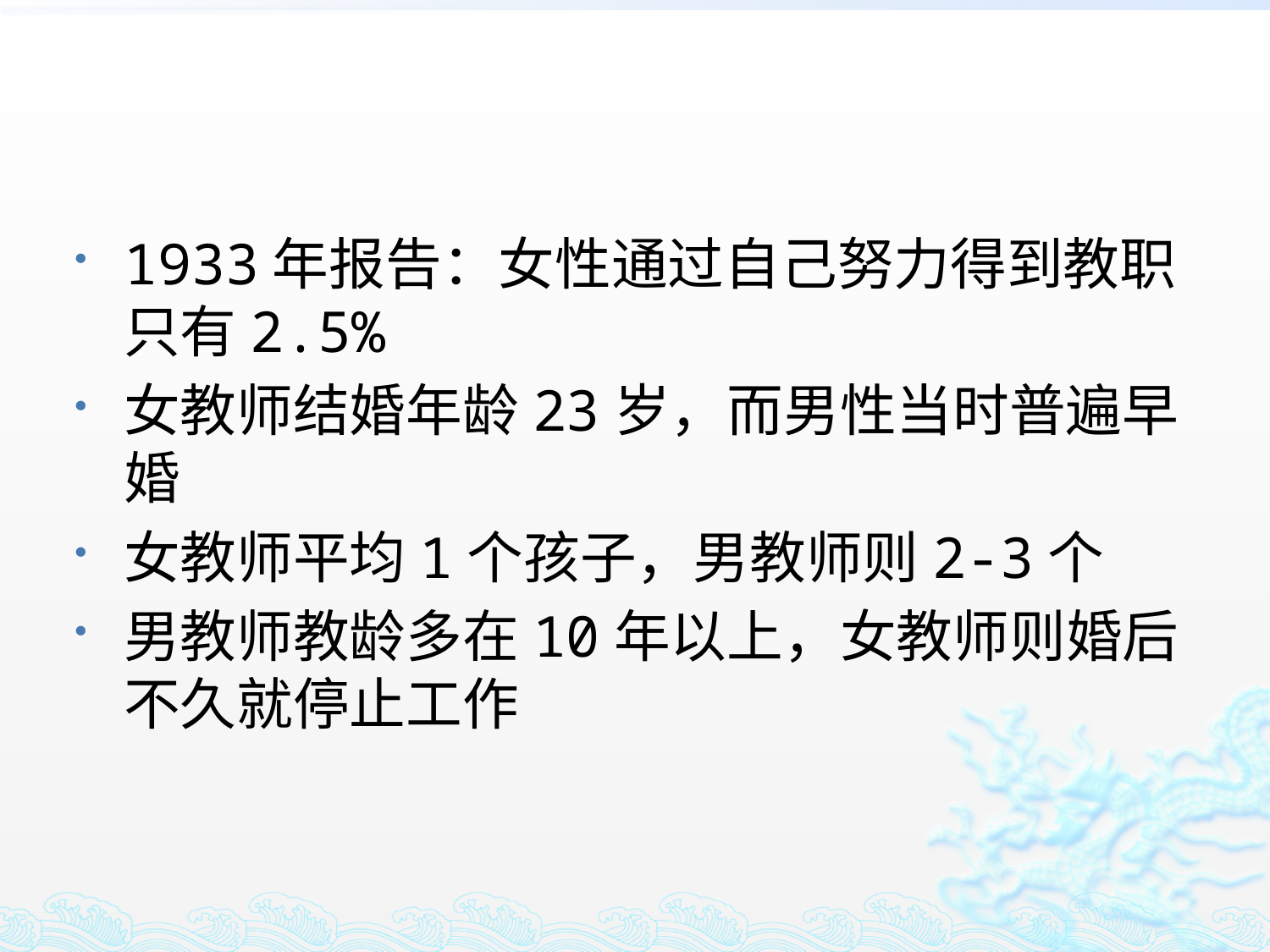

#
1933年报告：女性通过自己努力得到教职只有2.5%
女教师结婚年龄23岁，而男性当时普遍早婚
女教师平均1个孩子，男教师则2-3个
男教师教龄多在10年以上，女教师则婚后不久就停止工作